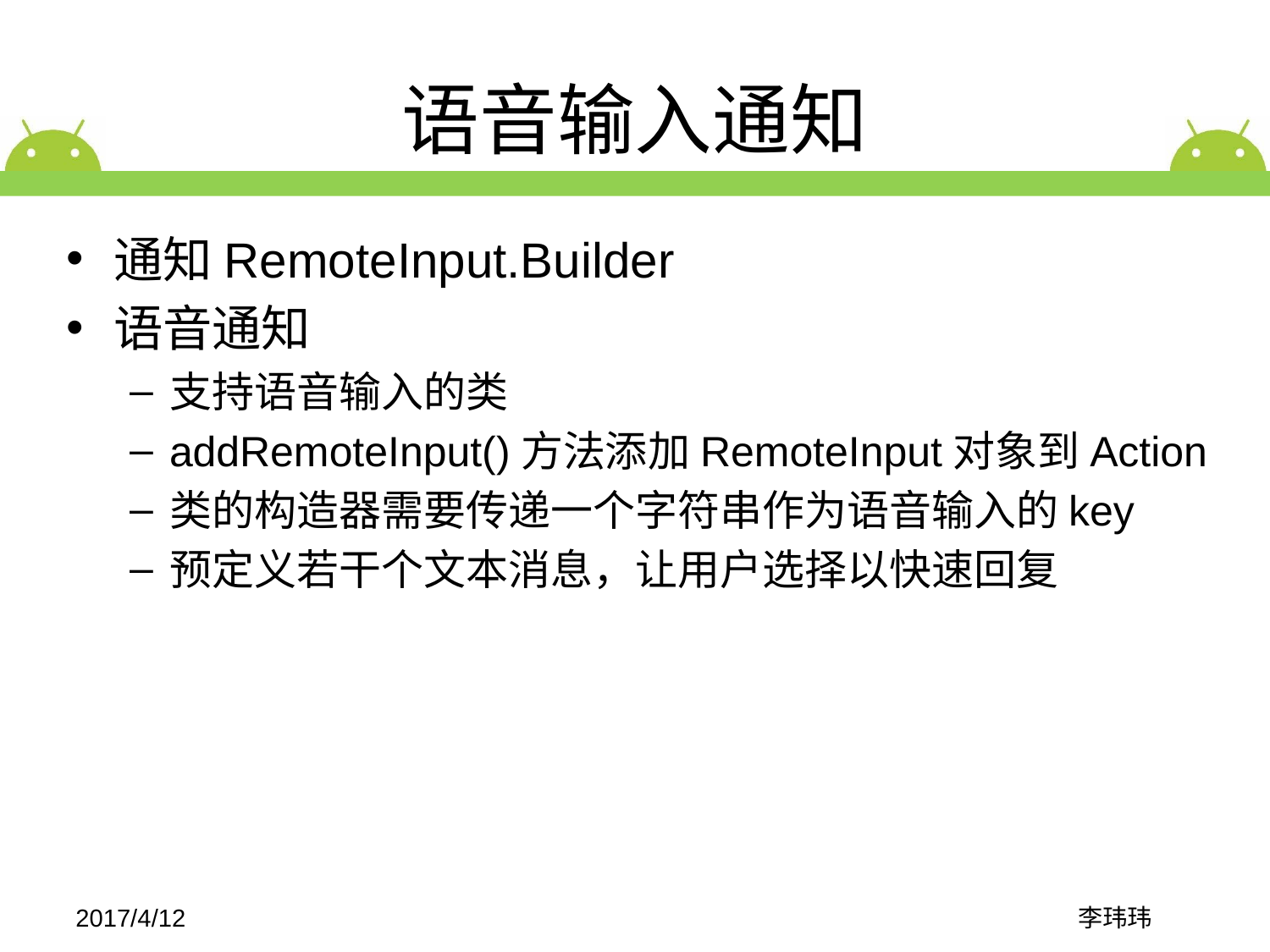

# 语音输入通知
通知RemoteInput.Builder
语音通知
支持语音输入的类
addRemoteInput()方法添加RemoteInput对象到Action
类的构造器需要传递一个字符串作为语音输入的key
预定义若干个文本消息，让用户选择以快速回复